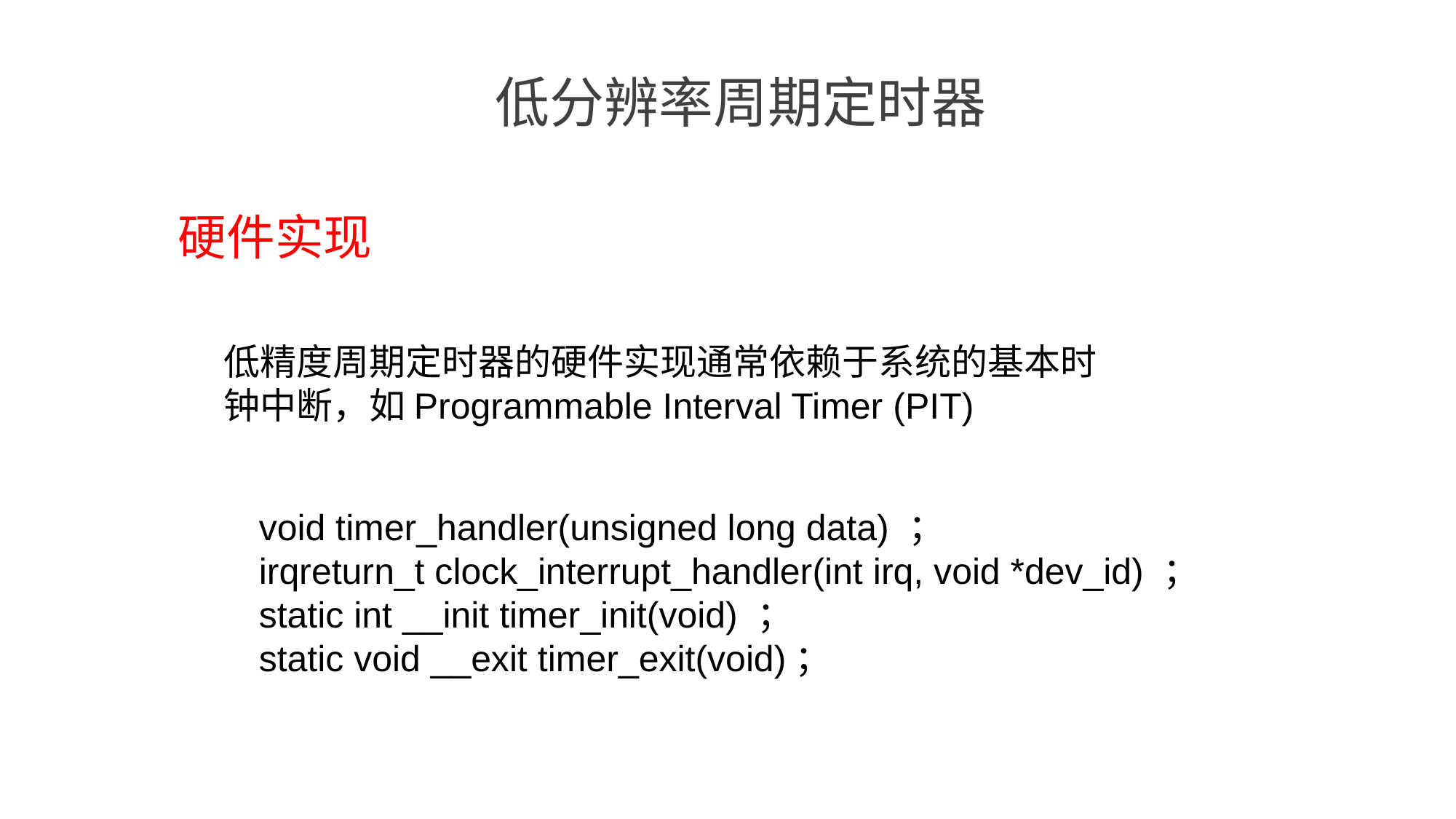

低分辨率周期定时器

硬件实现
低精度周期定时器的硬件实现通常依赖于系统的基本时钟中断，如Programmable Interval Timer (PIT)
void timer_handler(unsigned long data) ；
irqreturn_t clock_interrupt_handler(int irq, void *dev_id) ；
static int __init timer_init(void) ；
static void __exit timer_exit(void)；